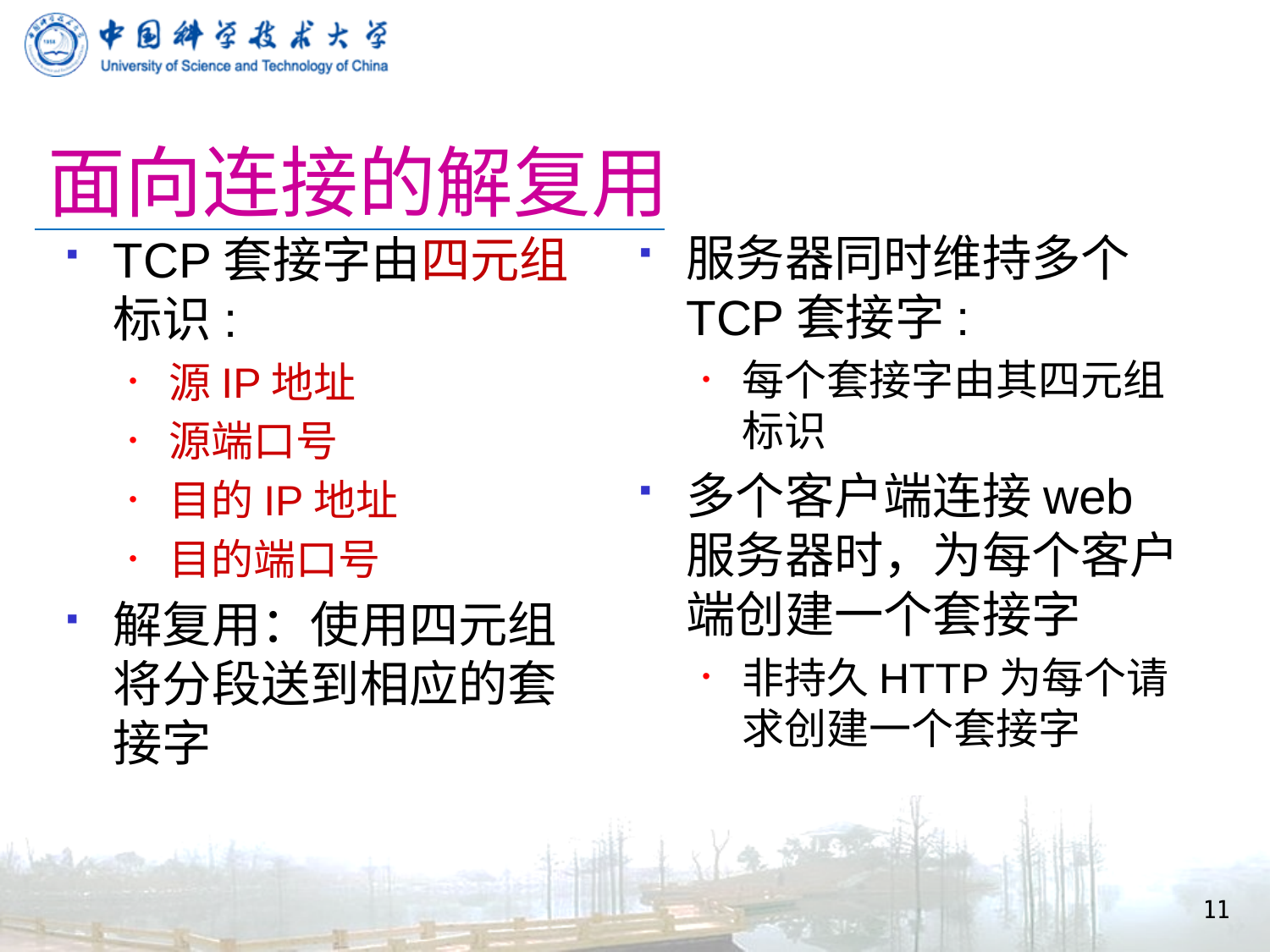

# 面向连接的解复用
服务器同时维持多个TCP套接字:
每个套接字由其四元组标识
多个客户端连接web服务器时，为每个客户端创建一个套接字
非持久HTTP为每个请求创建一个套接字
TCP套接字由四元组标识:
源IP地址
源端口号
目的IP地址
目的端口号
解复用：使用四元组将分段送到相应的套接字
11